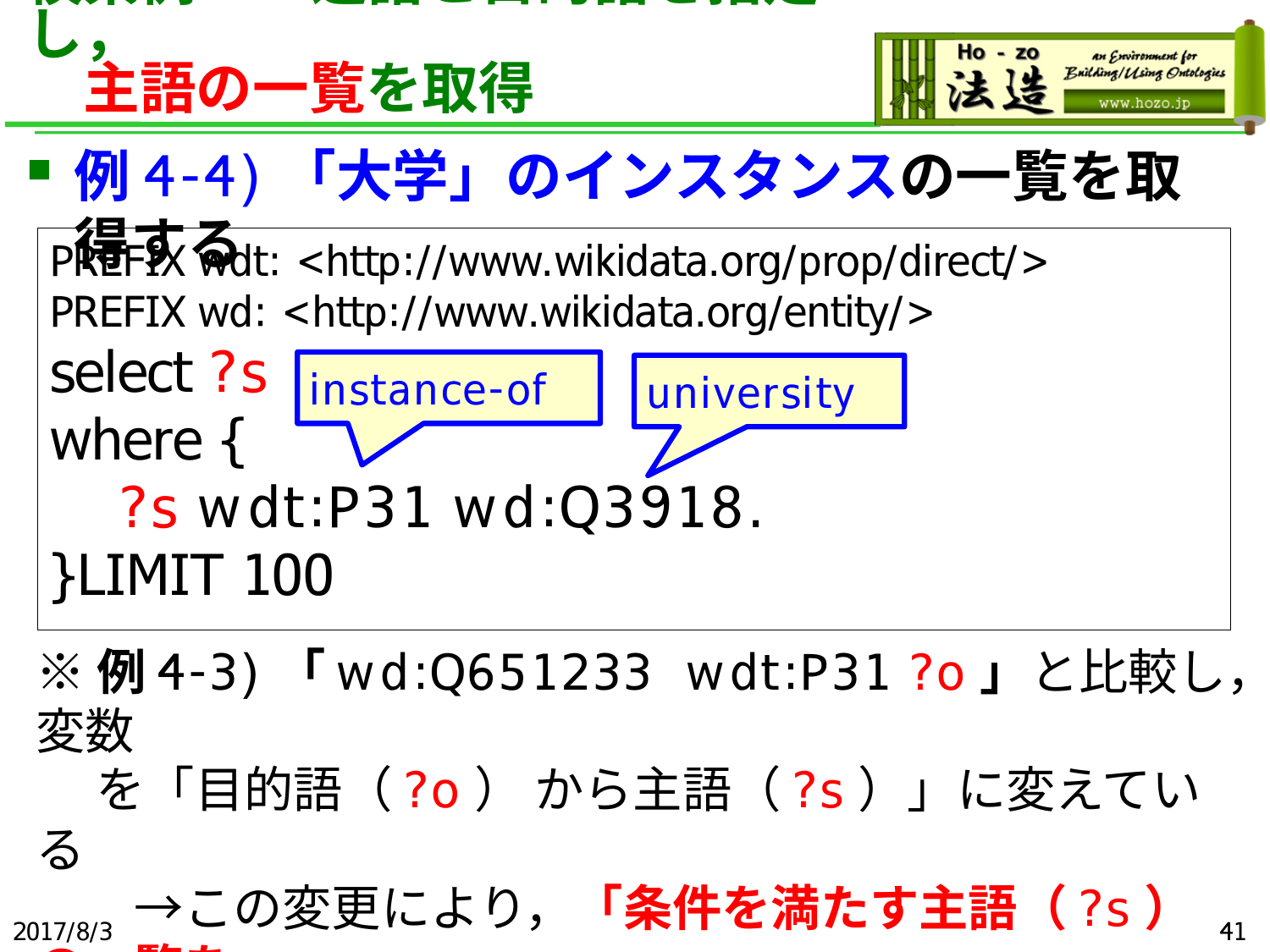

# 検索例4：述語と目的語を指定し，　 　主語の一覧を取得
例4-4)「大学」のインスタンスの一覧を取得する
PREFIX wdt: <http://www.wikidata.org/prop/direct/>
PREFIX wd: <http://www.wikidata.org/entity/>
select ?s
where {
　?s wdt:P31 wd:Q3918.
}LIMIT 100

instance-of
university
※例4-3)「wd:Q651233  wdt:P31 ?o」と比較し，変数
 　を「目的語（?o） から主語（?s）」に変えている
　　→この変更により，「条件を満たす主語（?s）の一覧を
　　　取得する」クエリが作れる
2017/8/3
41